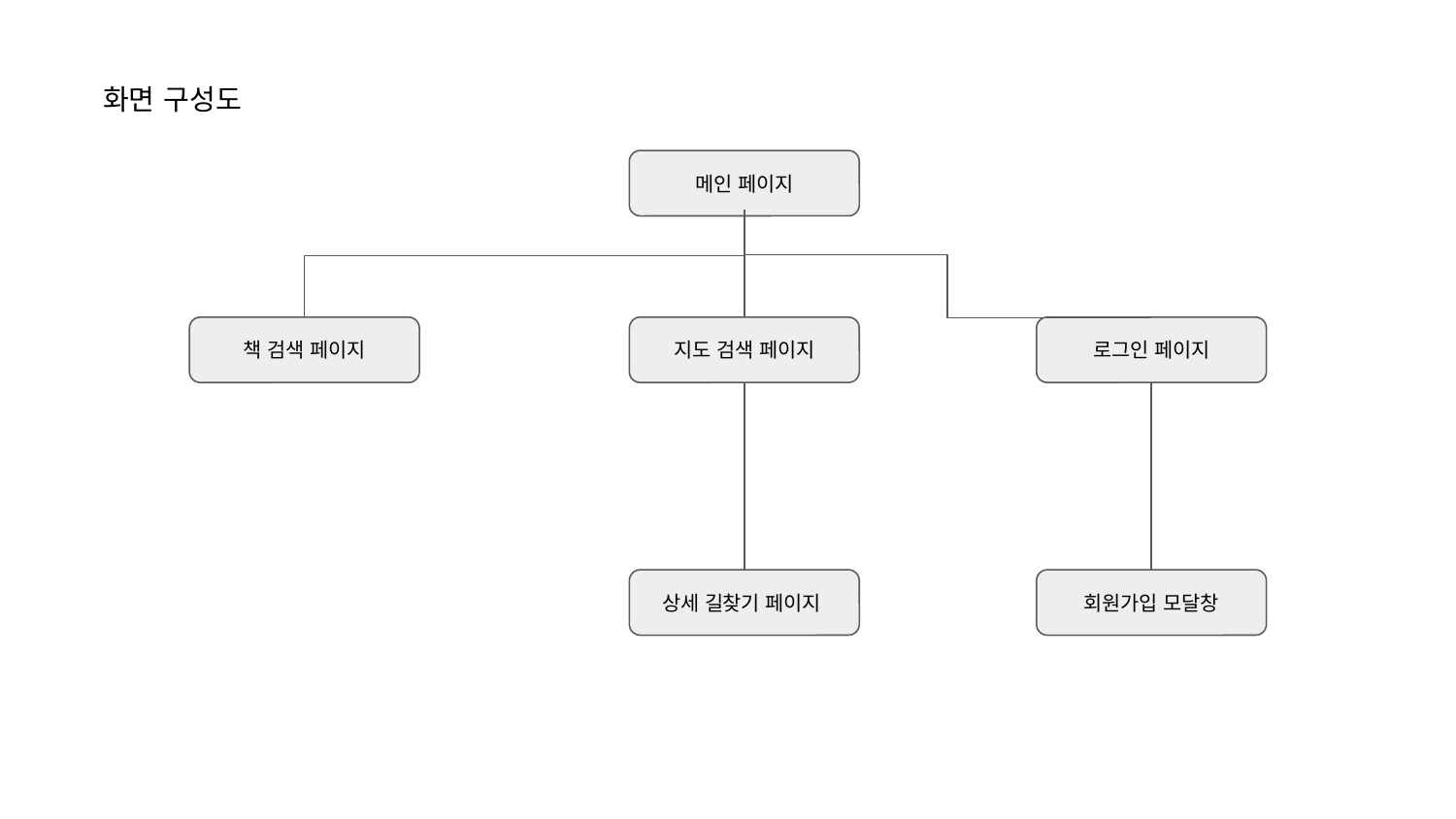

화면 구성도
메인 페이지
책 검색 페이지
지도 검색 페이지
로그인 페이지
상세 길찾기 페이지
회원가입 모달창